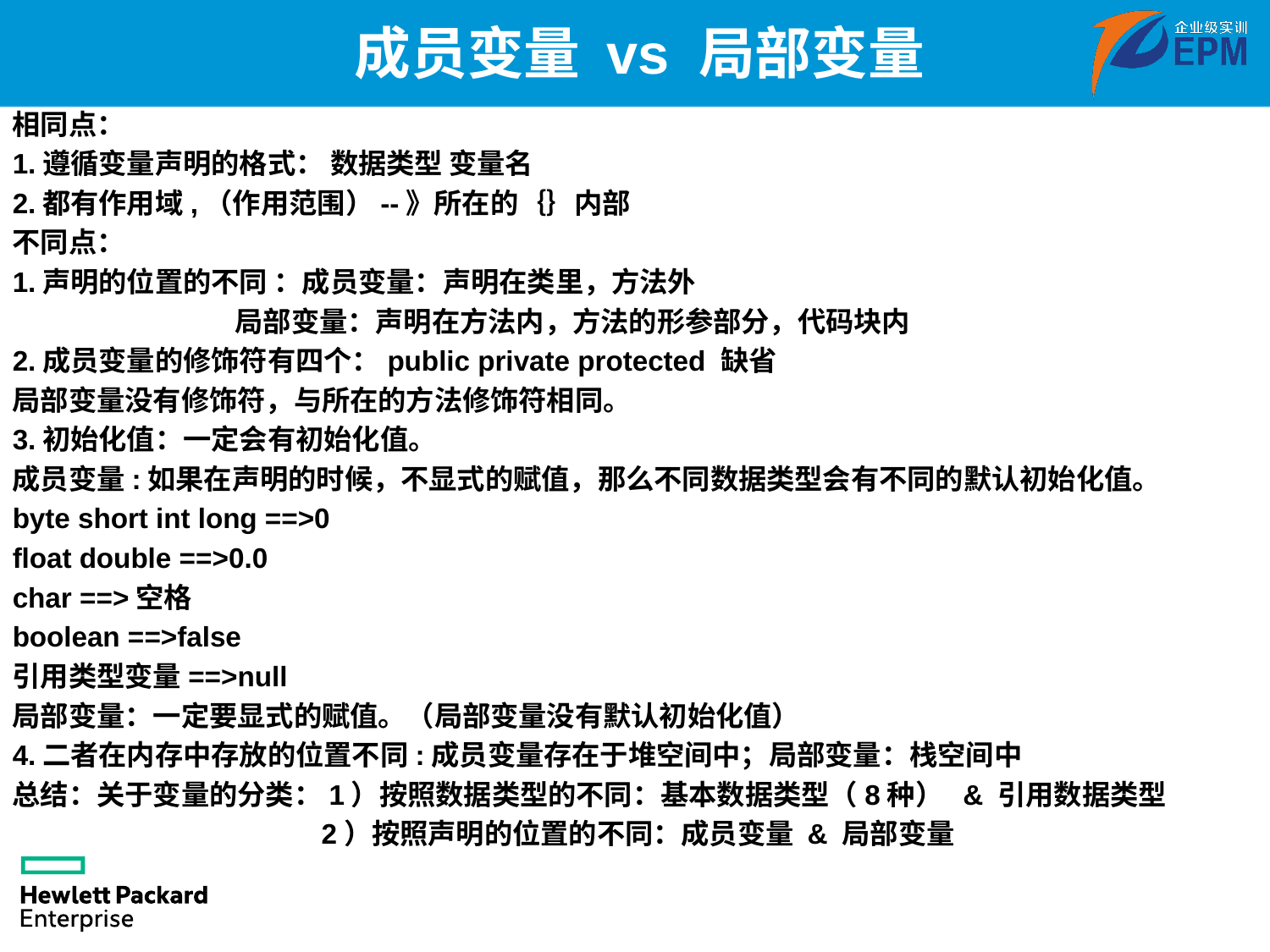

# 成员变量 vs 局部变量
相同点：
1.遵循变量声明的格式： 数据类型 变量名
2.都有作用域,（作用范围）--》所在的｛｝内部
不同点：
1.声明的位置的不同 ：成员变量：声明在类里，方法外
                                  局部变量：声明在方法内，方法的形参部分，代码块内
2.成员变量的修饰符有四个：public private protected 缺省
局部变量没有修饰符，与所在的方法修饰符相同。
3.初始化值：一定会有初始化值。
成员变量:如果在声明的时候，不显式的赋值，那么不同数据类型会有不同的默认初始化值。
byte short int long ==>0
float double ==>0.0
char ==>空格
boolean ==>false
引用类型变量==>null
局部变量：一定要显式的赋值。（局部变量没有默认初始化值）
4.二者在内存中存放的位置不同:成员变量存在于堆空间中；局部变量：栈空间中
总结：关于变量的分类：1）按照数据类型的不同：基本数据类型（8种）  & 引用数据类型
		       2）按照声明的位置的不同：成员变量 & 局部变量